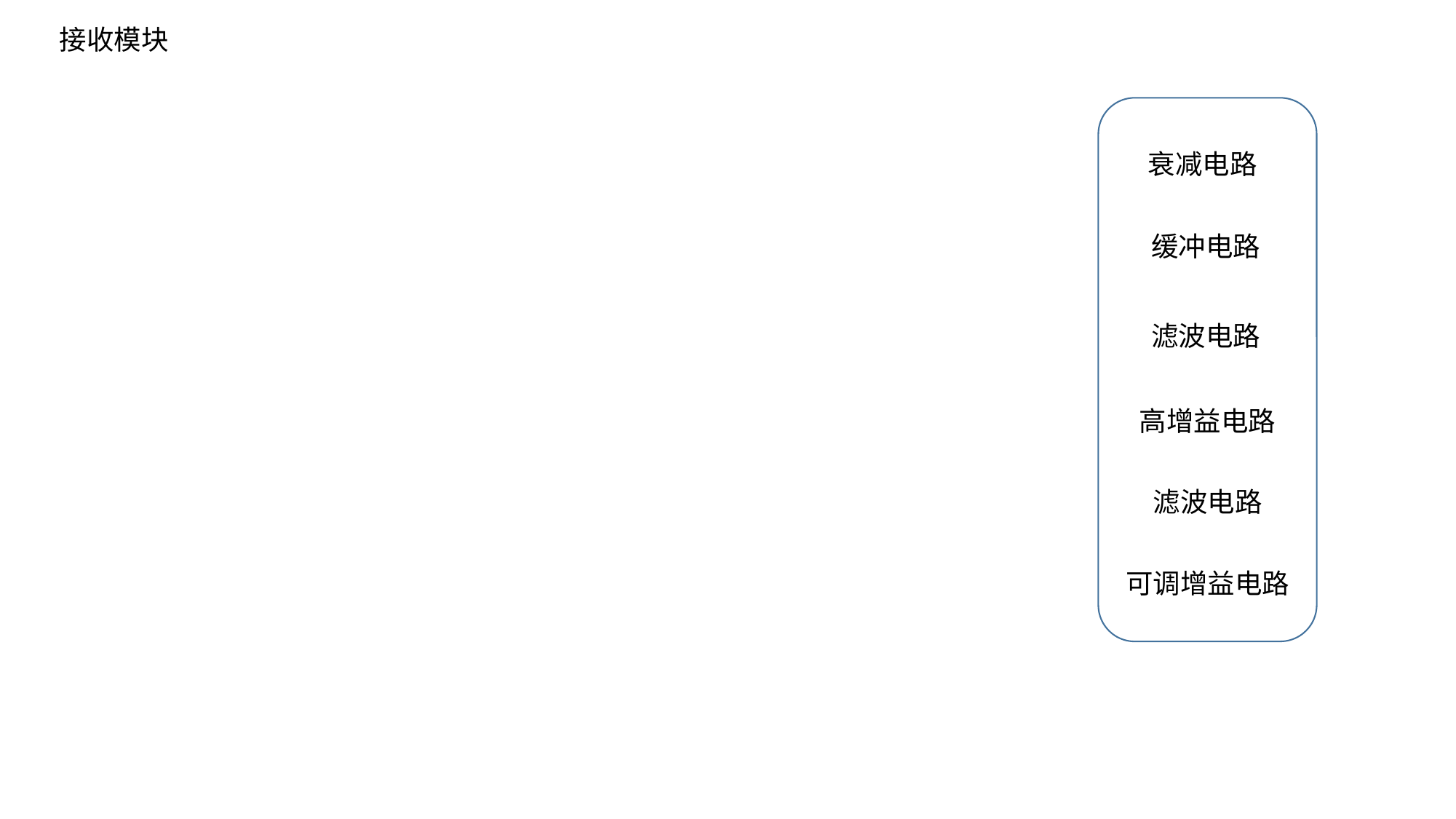

接收模块

衰减电路
缓冲电路
滤波电路
高增益电路
滤波电路
可调增益电路